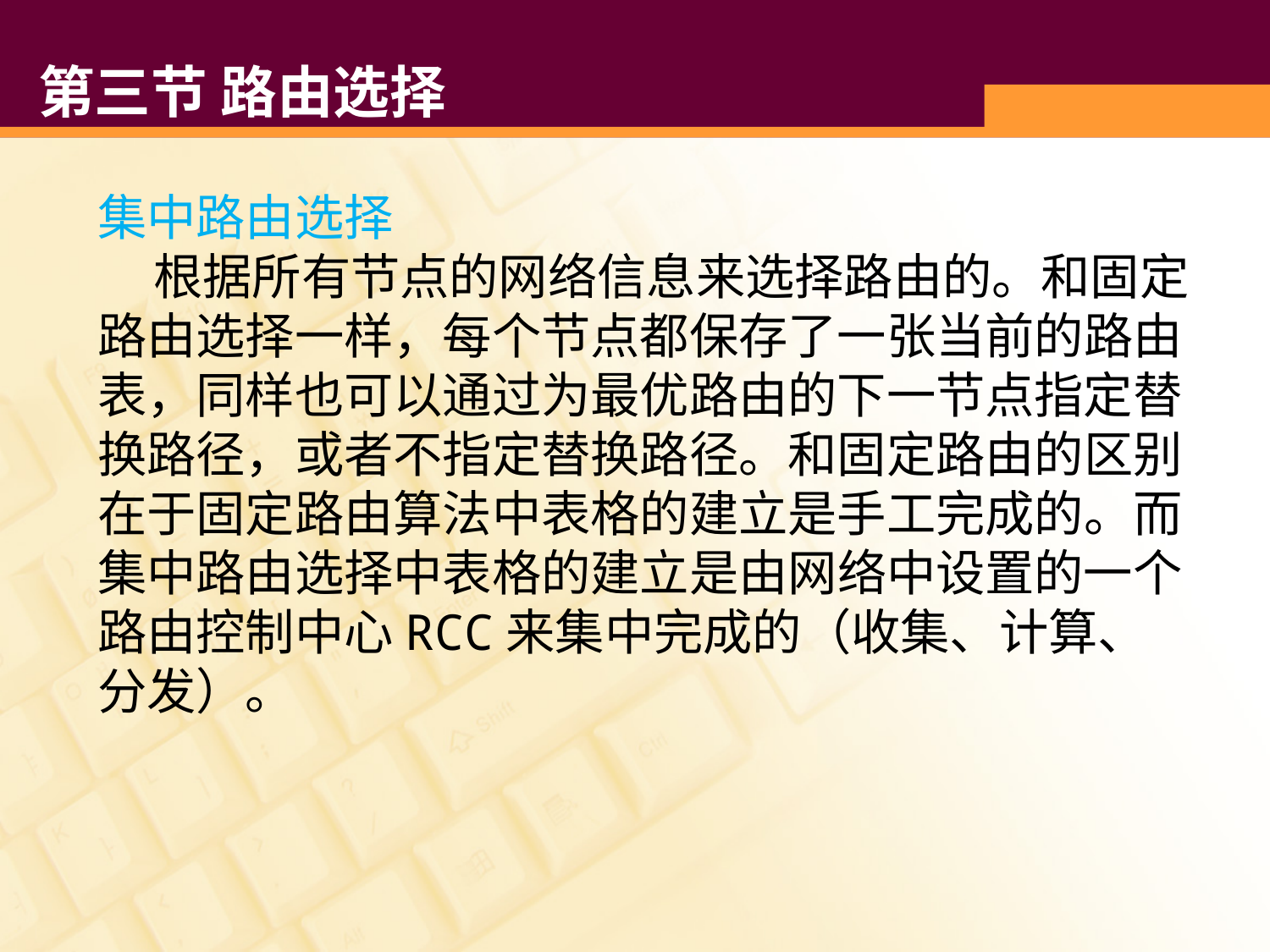

# 第三节 路由选择
集中路由选择
    根据所有节点的网络信息来选择路由的。和固定路由选择一样，每个节点都保存了一张当前的路由表，同样也可以通过为最优路由的下一节点指定替换路径，或者不指定替换路径。和固定路由的区别在于固定路由算法中表格的建立是手工完成的。而集中路由选择中表格的建立是由网络中设置的一个路由控制中心RCC来集中完成的（收集、计算、分发）。